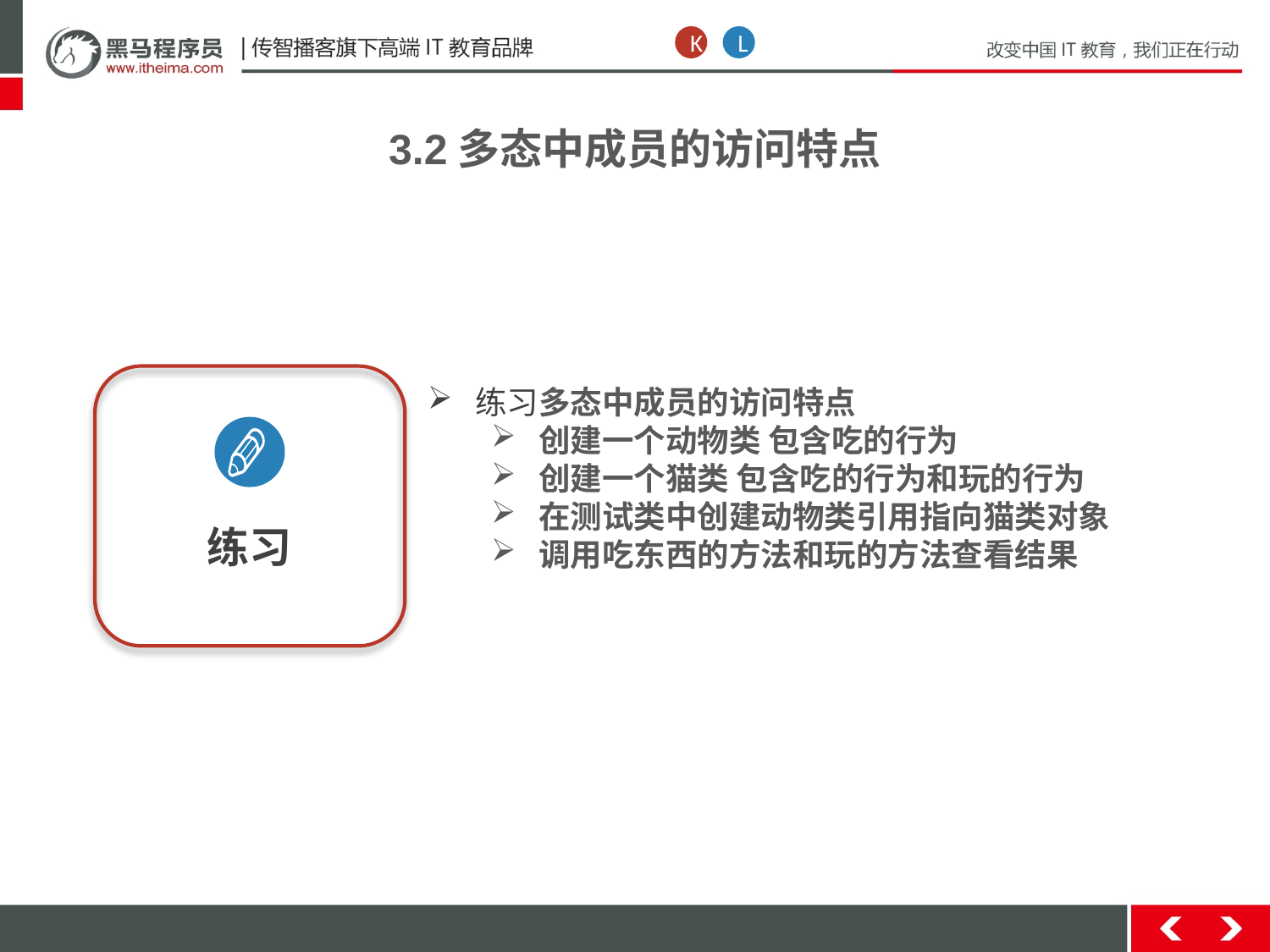

K
L
3.2多态中成员的访问特点

练习
练习多态中成员的访问特点
创建一个动物类 包含吃的行为
创建一个猫类 包含吃的行为和玩的行为
在测试类中创建动物类引用指向猫类对象
调用吃东西的方法和玩的方法查看结果